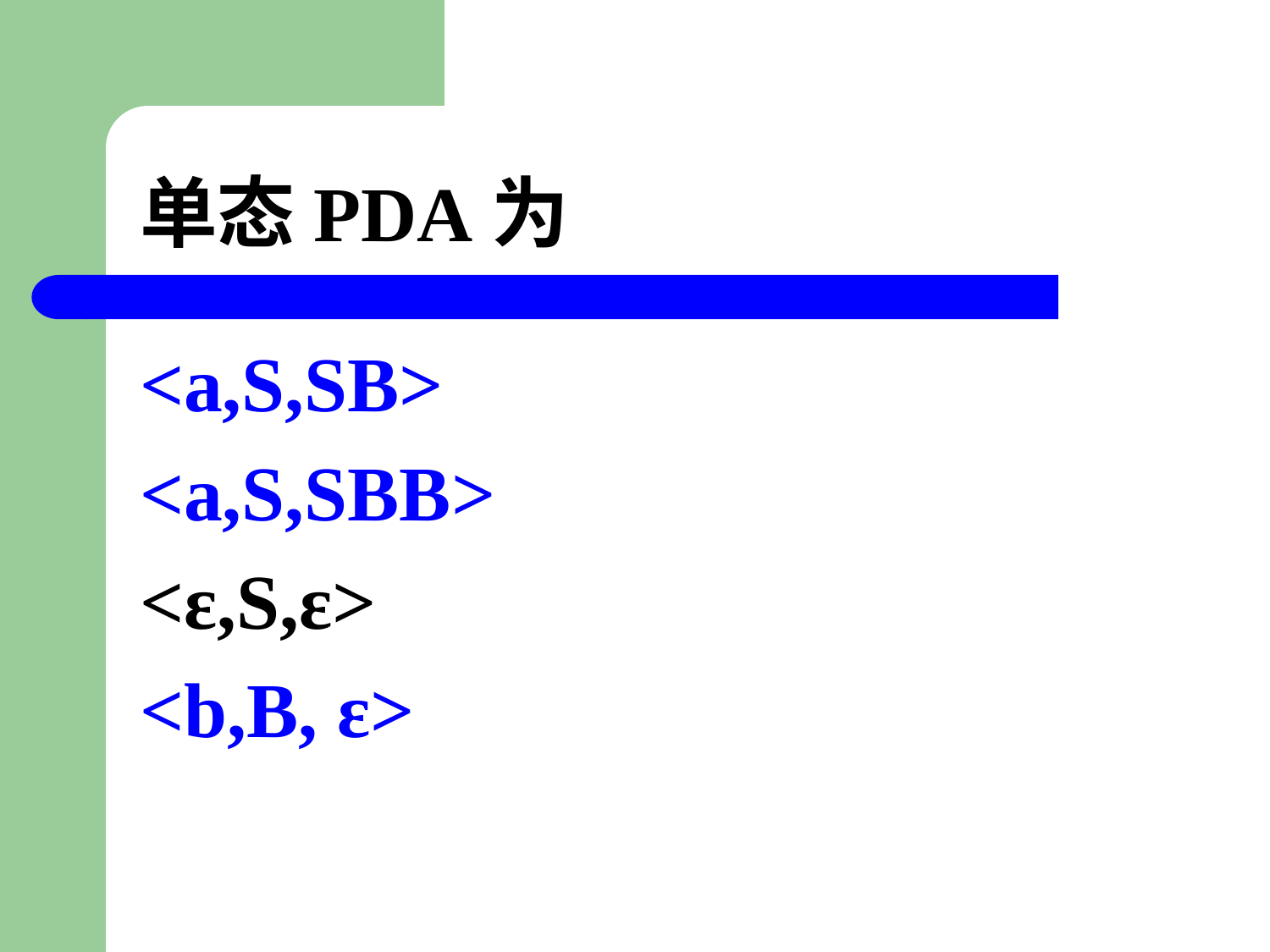

# 单态PDA为
<a,S,SB>
<a,S,SBB>
<ε,S,ε>
<b,B, ε>